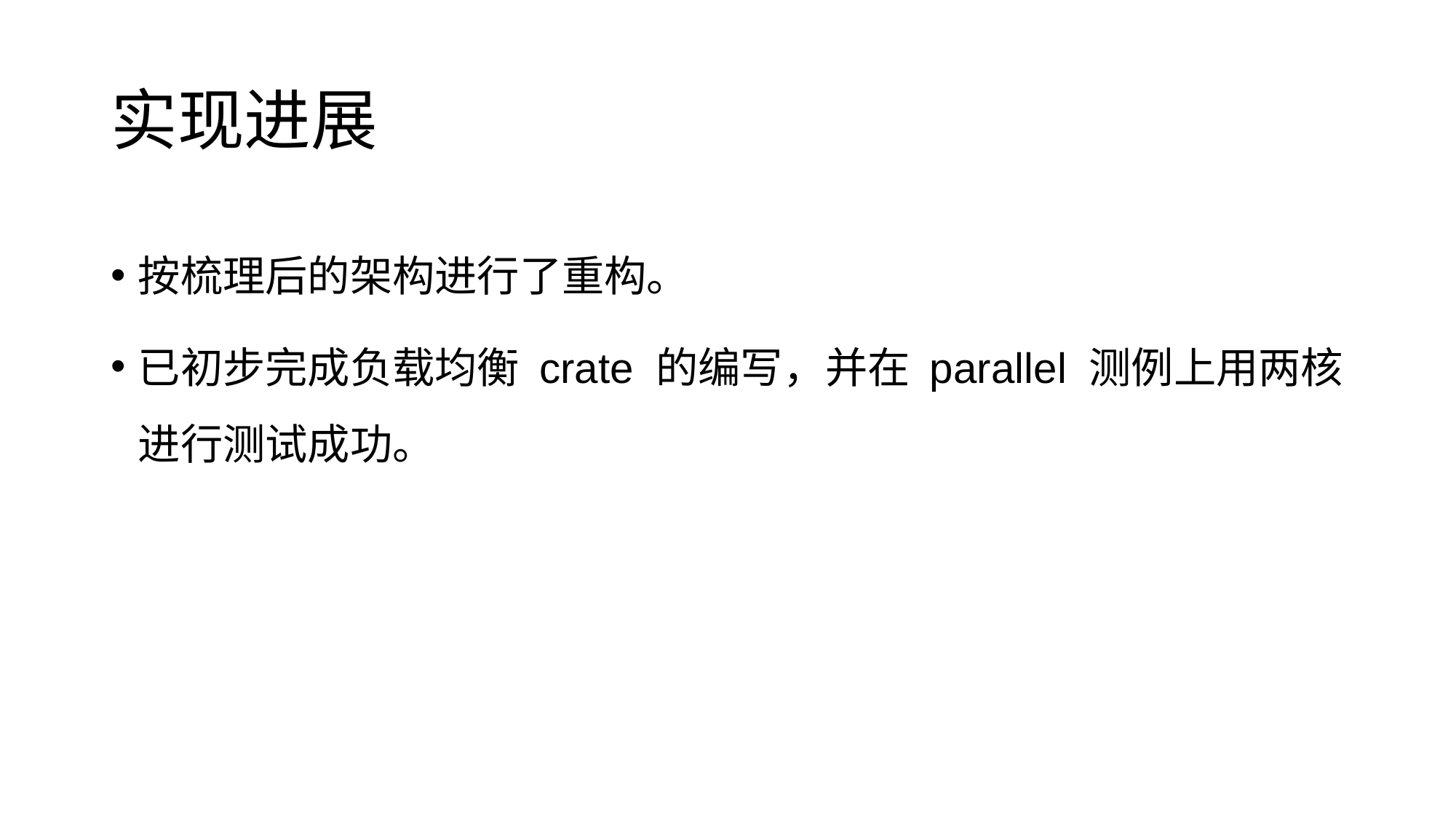

# 实现进展
按梳理后的架构进行了重构。
已初步完成负载均衡 crate 的编写，并在 parallel 测例上用两核进行测试成功。